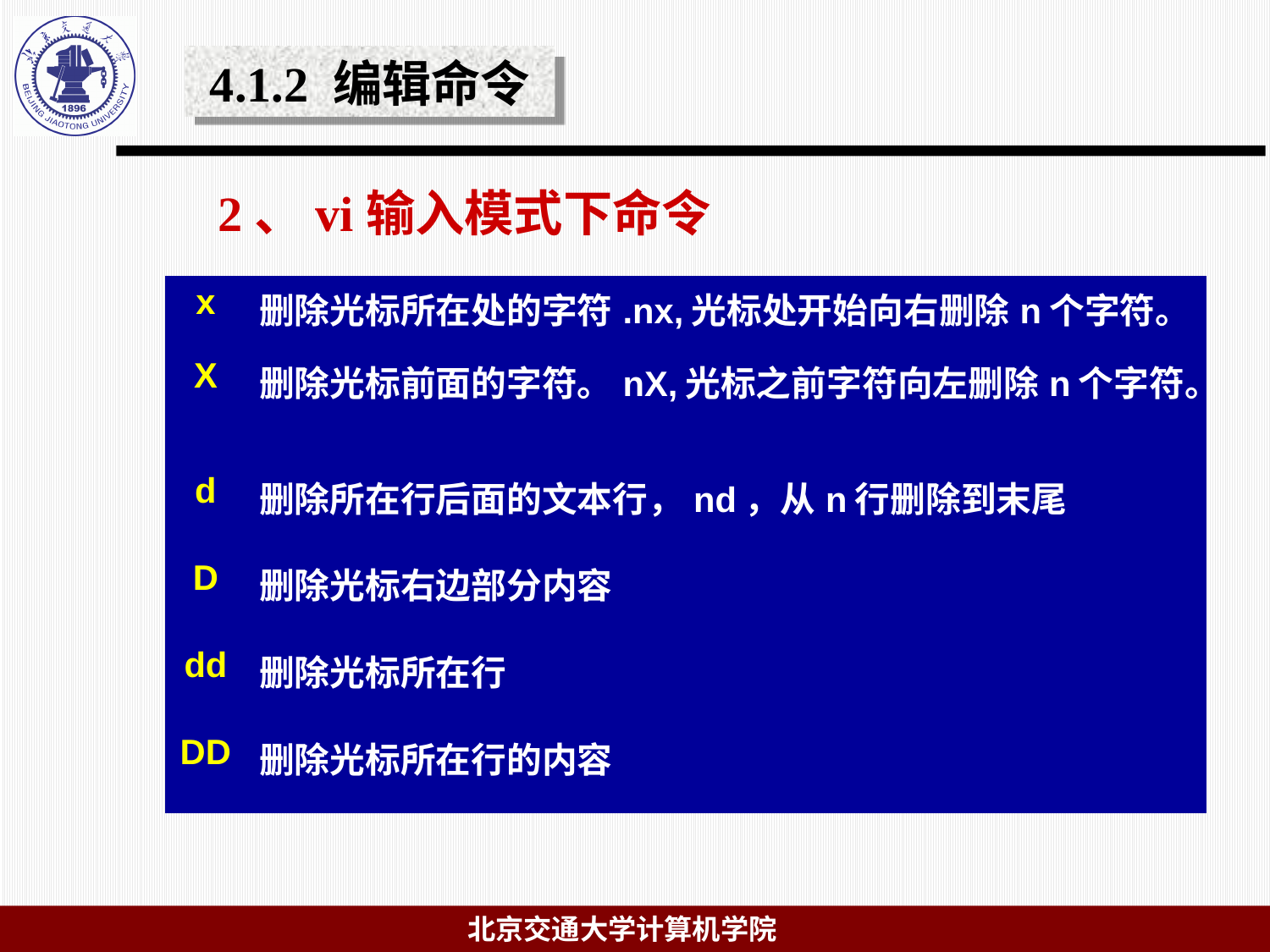

4.1.2 编辑命令
# 2、vi输入模式下命令
| x | 删除光标所在处的字符.nx,光标处开始向右删除n个字符。 |
| --- | --- |
| X | 删除光标前面的字符。nX,光标之前字符向左删除n个字符。 |
| d | 删除所在行后面的文本行，nd，从n行删除到末尾 |
| D | 删除光标右边部分内容 |
| dd | 删除光标所在行 |
| DD | 删除光标所在行的内容 |